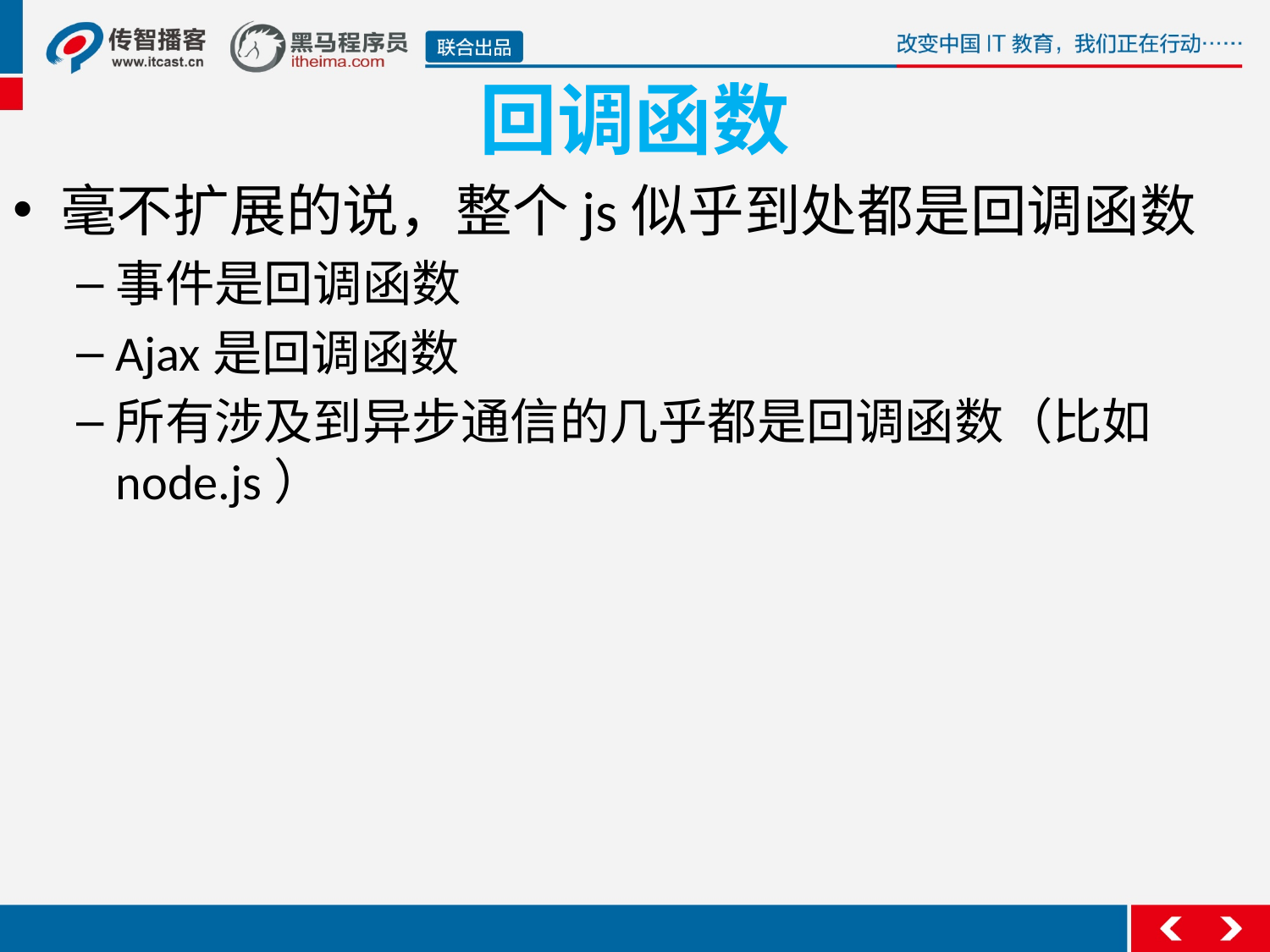

# 回调函数
毫不扩展的说，整个js似乎到处都是回调函数
事件是回调函数
Ajax是回调函数
所有涉及到异步通信的几乎都是回调函数（比如node.js）